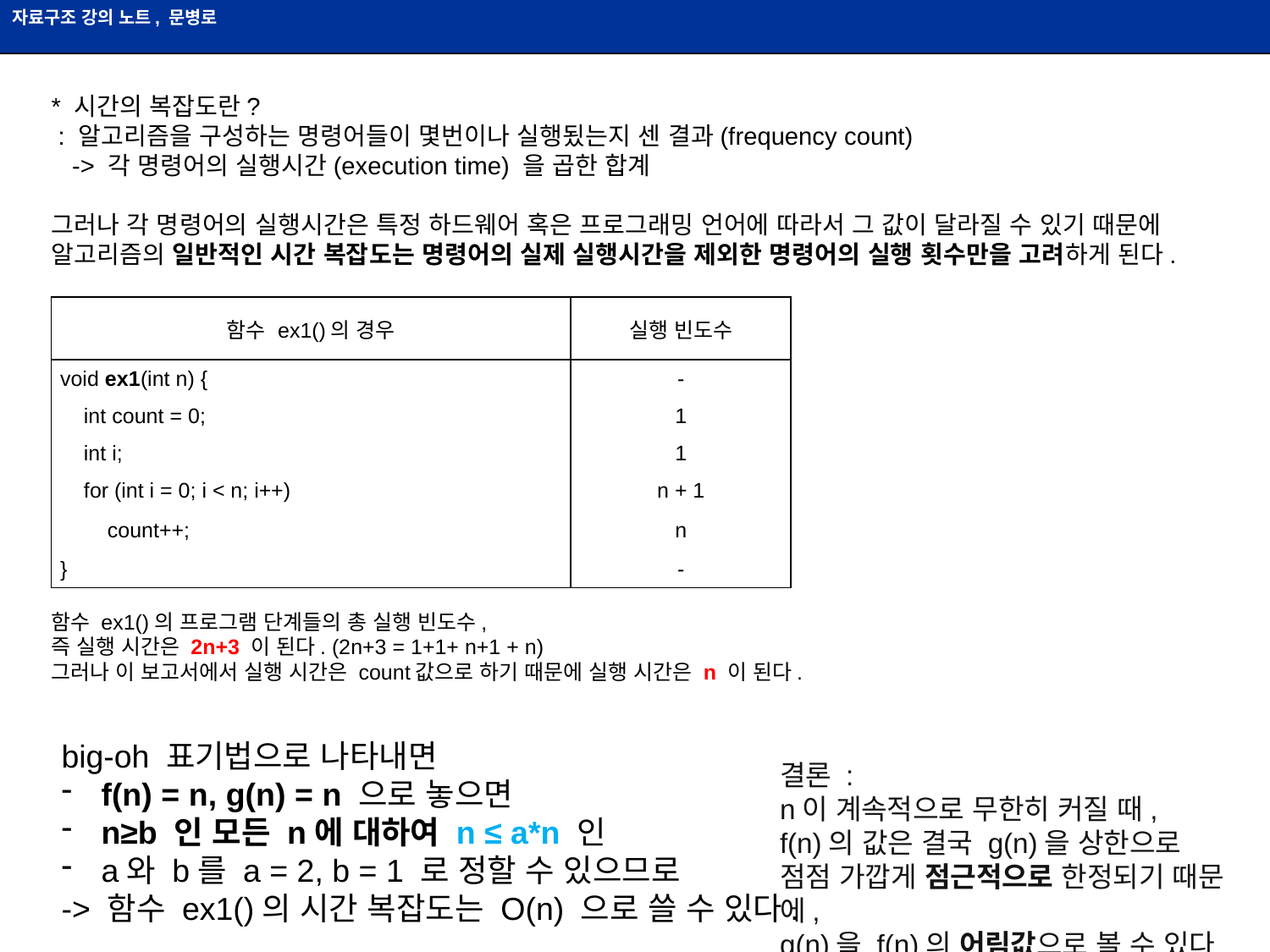

* 시간의 복잡도란?
 : 알고리즘을 구성하는 명령어들이 몇번이나 실행됬는지 센 결과(frequency count)
   -> 각 명령어의 실행시간(execution time) 을 곱한 합계

그러나 각 명령어의 실행시간은 특정 하드웨어 혹은 프로그래밍 언어에 따라서 그 값이 달라질 수 있기 때문에
알고리즘의 일반적인 시간 복잡도는 명령어의 실제 실행시간을 제외한 명령어의 실행 횟수만을 고려하게 된다.
| 함수 ex1()의 경우 | 실행 빈도수 |
| --- | --- |
| void ex1(int n) { | - |
| int count = 0; | 1 |
| int i; | 1 |
| for (int i = 0; i < n; i++) | n + 1 |
| count++; | n |
| } | - |
함수 ex1()의 프로그램 단계들의 총 실행 빈도수,
즉 실행 시간은 2n+3 이 된다. (2n+3 = 1+1+ n+1 + n)
그러나 이 보고서에서 실행 시간은 count값으로 하기 때문에 실행 시간은 n 이 된다.
big-oh 표기법으로 나타내면
f(n) = n, g(n) = n 으로 놓으면
n≥b 인 모든 n에 대하여 n ≤ a*n 인
a와 b를 a = 2, b = 1 로 정할 수 있으므로
-> 함수 ex1()의 시간 복잡도는 O(n) 으로 쓸 수 있다.
결론 :
n이 계속적으로 무한히 커질 때,
f(n)의 값은 결국 g(n)을 상한으로
점점 가깝게 점근적으로 한정되기 때문에,
g(n)을 f(n)의 어림값으로 볼 수 있다